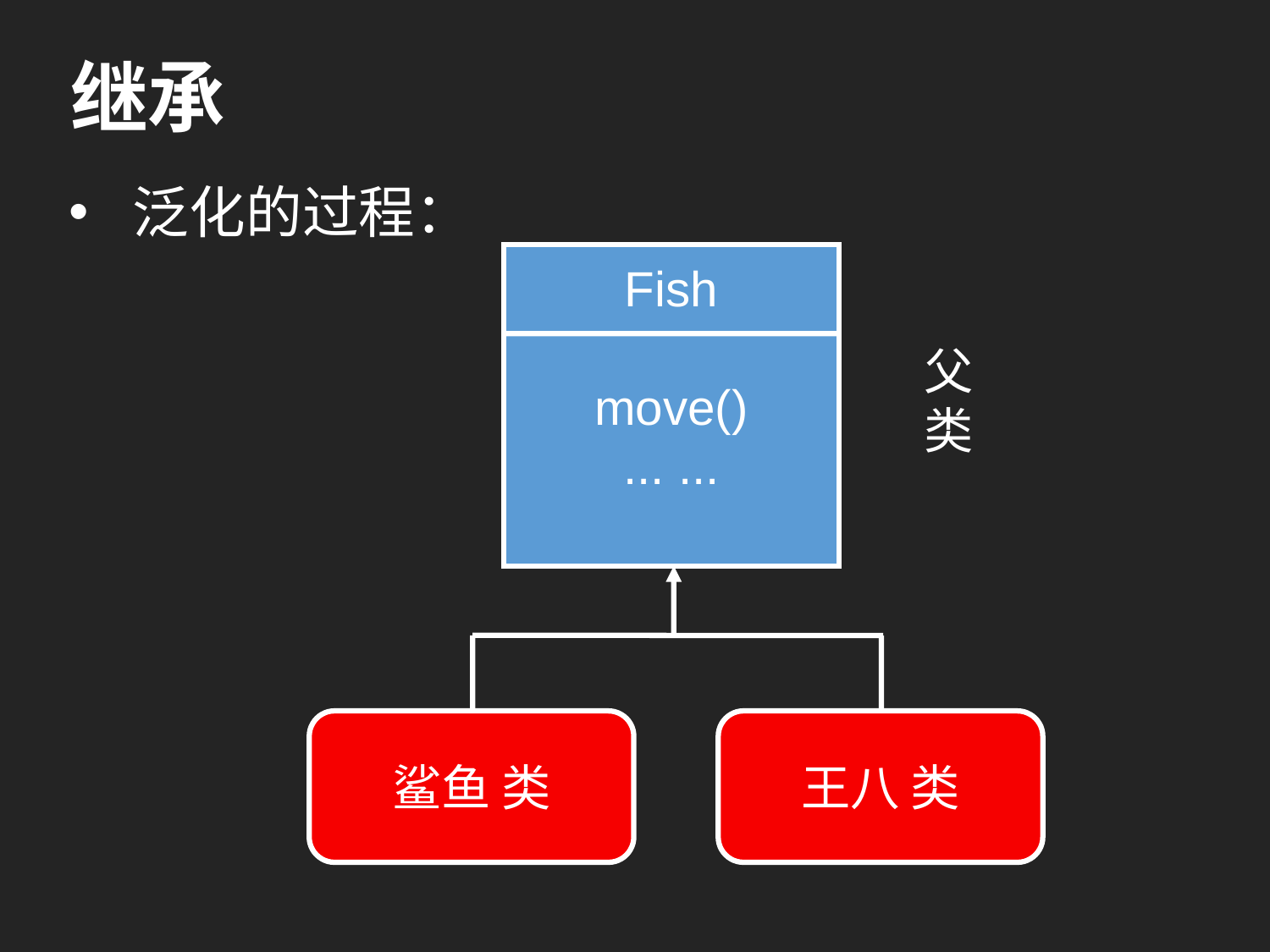

# 继承
泛化的过程：
Fish

move()
... ...

父
类

鲨鱼 类
王八 类